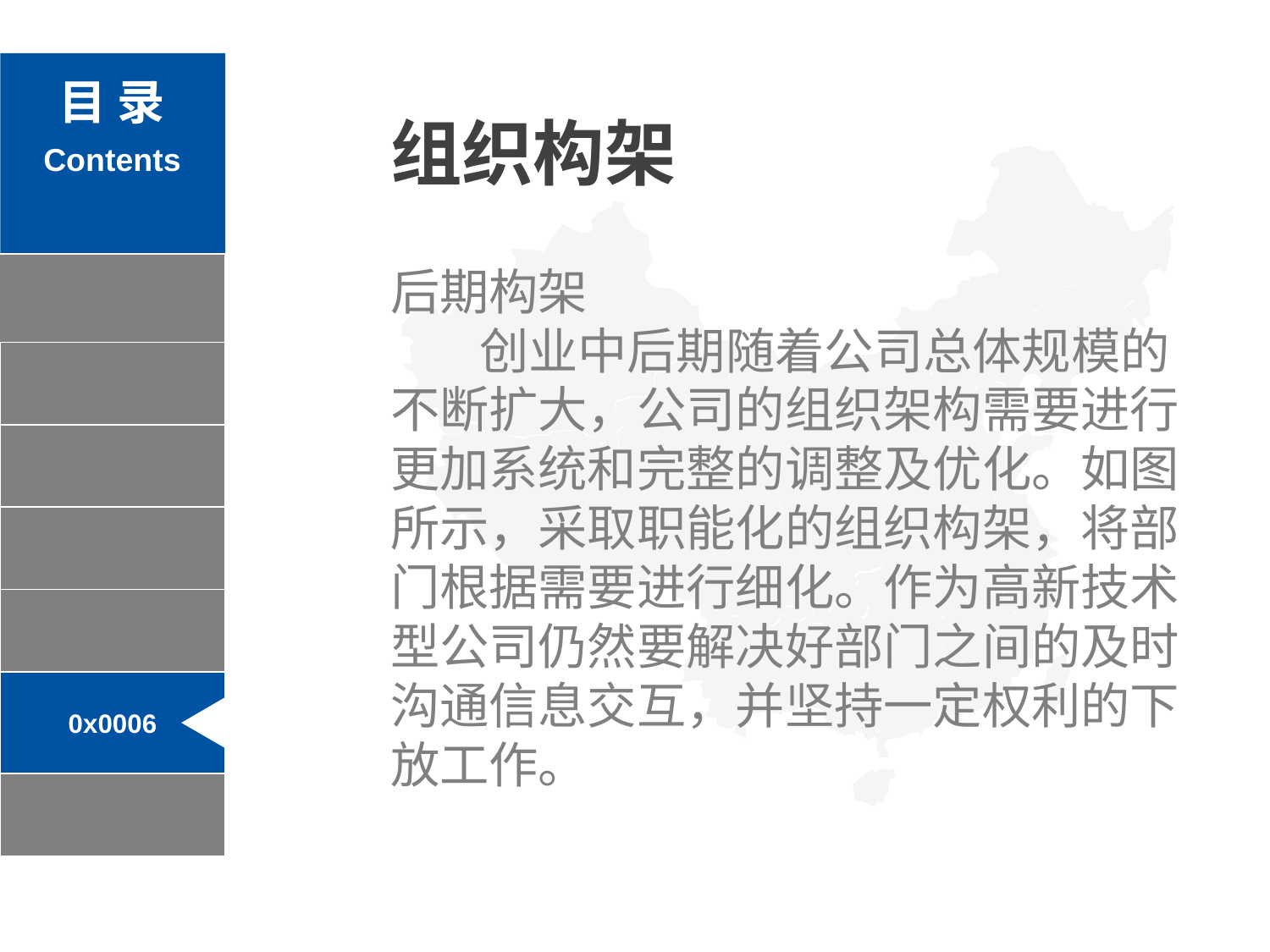

目 录
Contents

0x0006

组织构架
后期构架
       创业中后期随着公司总体规模的不断扩大，公司的组织架构需要进行更加系统和完整的调整及优化。如图所示，采取职能化的组织构架，将部门根据需要进行细化。作为高新技术型公司仍然要解决好部门之间的及时沟通信息交互，并坚持一定权利的下放工作。